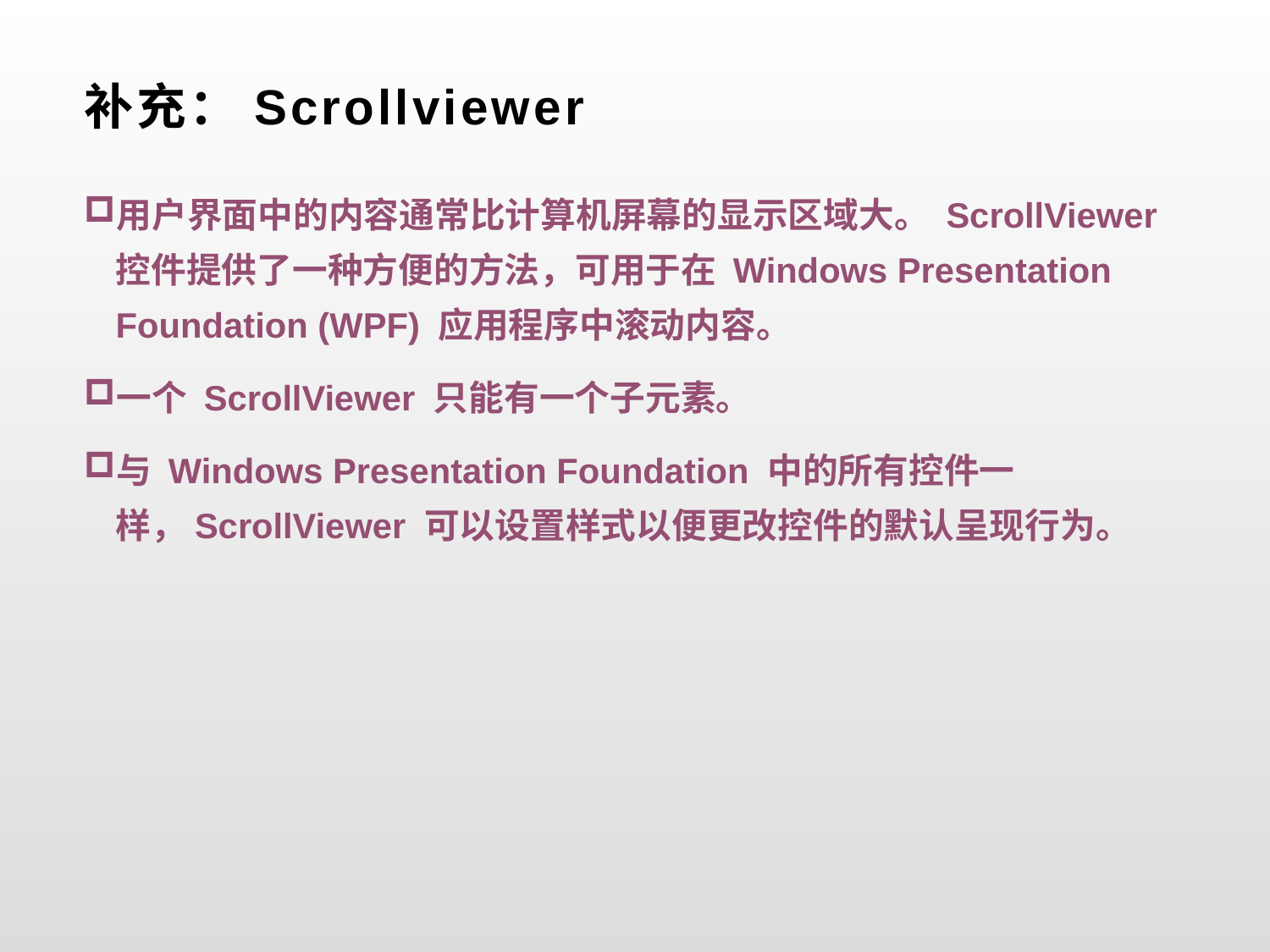

# 补充：Scrollviewer
用户界面中的内容通常比计算机屏幕的显示区域大。 ScrollViewer 控件提供了一种方便的方法，可用于在 Windows Presentation Foundation (WPF) 应用程序中滚动内容。
一个 ScrollViewer 只能有一个子元素。
与 Windows Presentation Foundation 中的所有控件一样，ScrollViewer 可以设置样式以便更改控件的默认呈现行为。